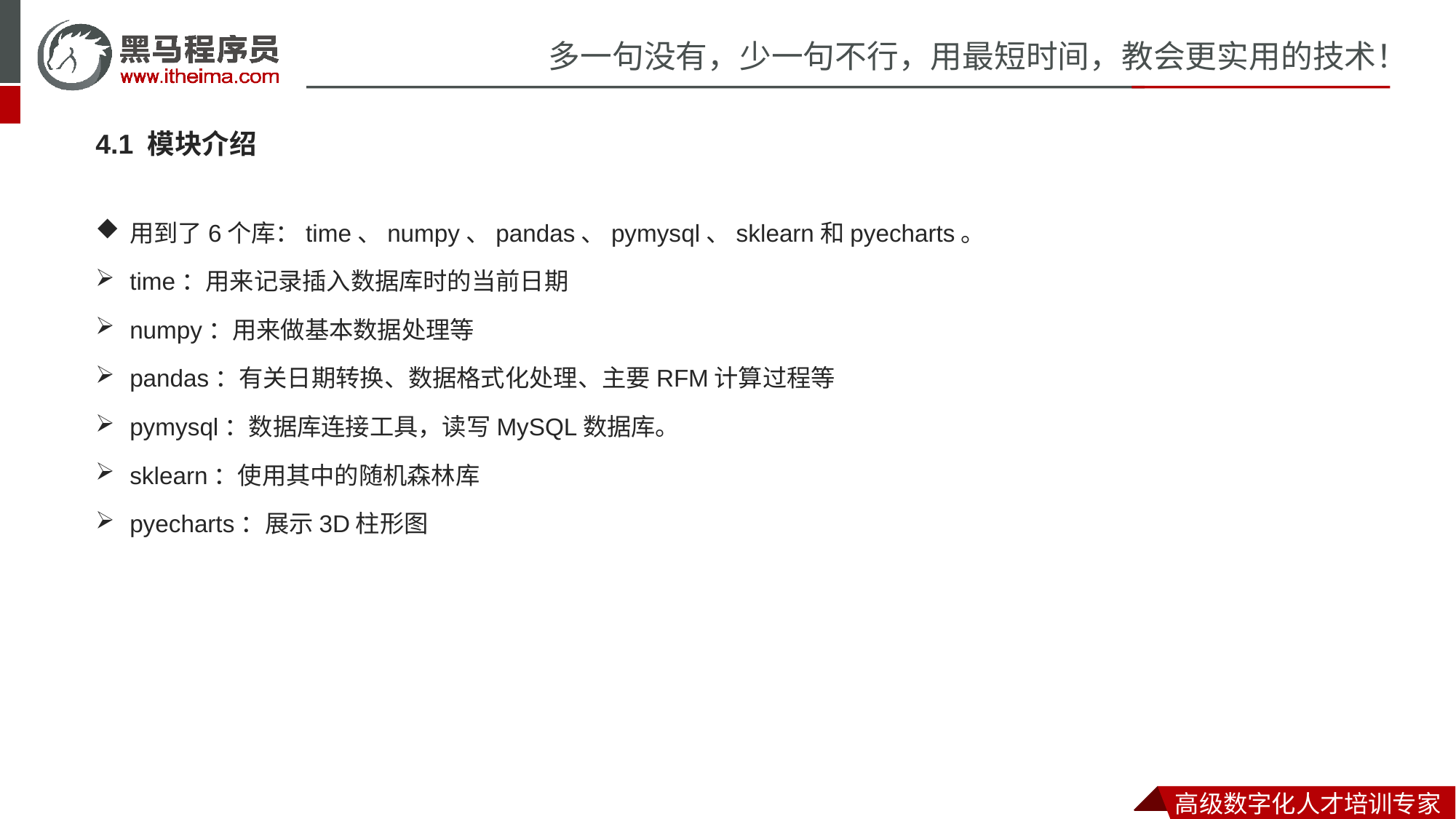

4.1 模块介绍
用到了6个库：time、numpy、pandas、pymysql、sklearn和pyecharts。
time：用来记录插入数据库时的当前日期
numpy：用来做基本数据处理等
pandas：有关日期转换、数据格式化处理、主要RFM计算过程等
pymysql：数据库连接工具，读写MySQL数据库。
sklearn：使用其中的随机森林库
pyecharts：展示3D柱形图